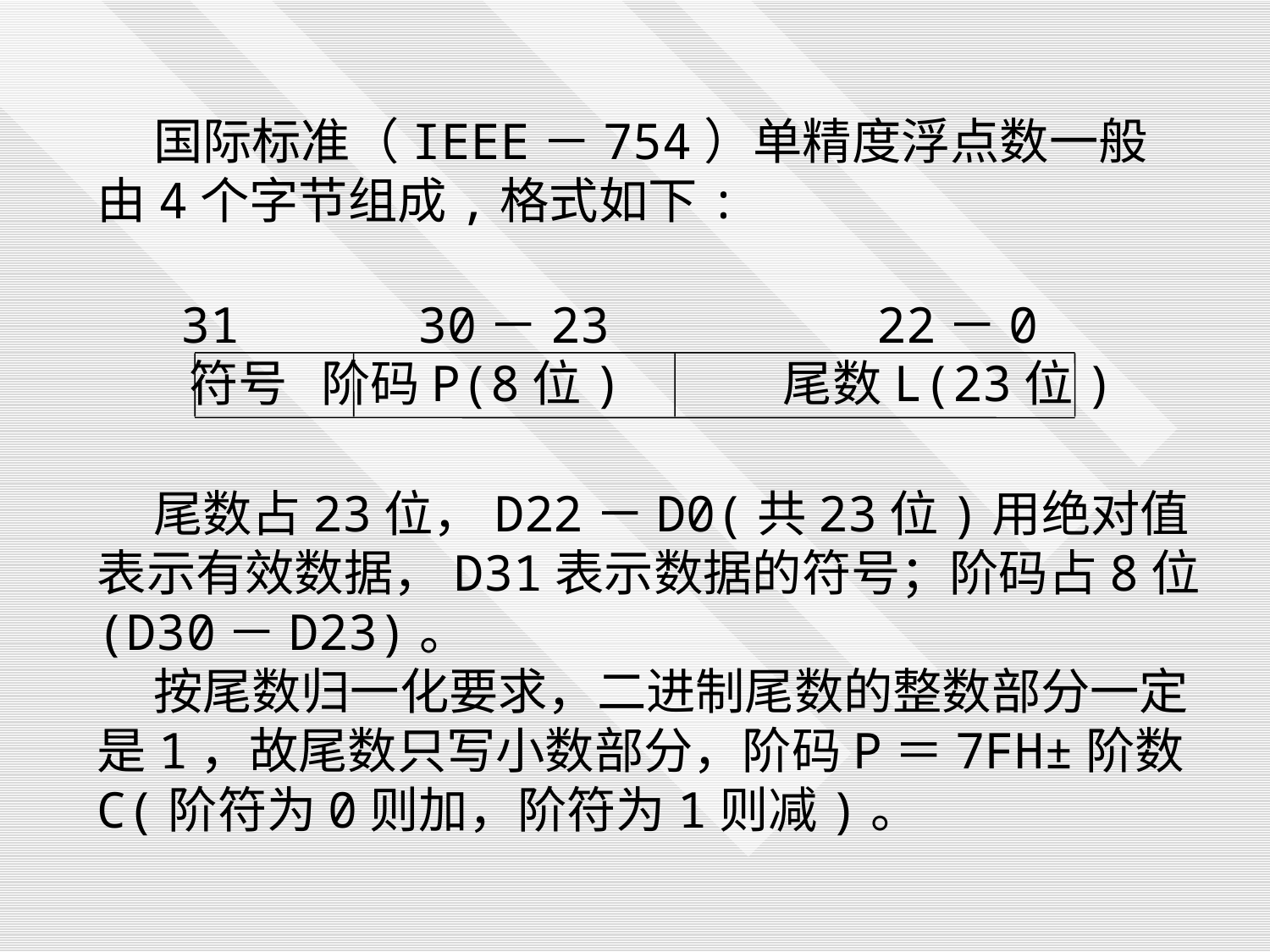

国际标准（IEEE－754）单精度浮点数一般由4个字节组成,格式如下:
  31      30－23         22－0
 符号   阶码P(8位)     尾数L(23位)

    尾数占23位，D22－D0(共23位)用绝对值表示有效数据，D31表示数据的符号；阶码占8位(D30－D23)。
    按尾数归一化要求，二进制尾数的整数部分一定是1，故尾数只写小数部分，阶码P＝7FH±阶数C(阶符为0则加，阶符为1则减)。